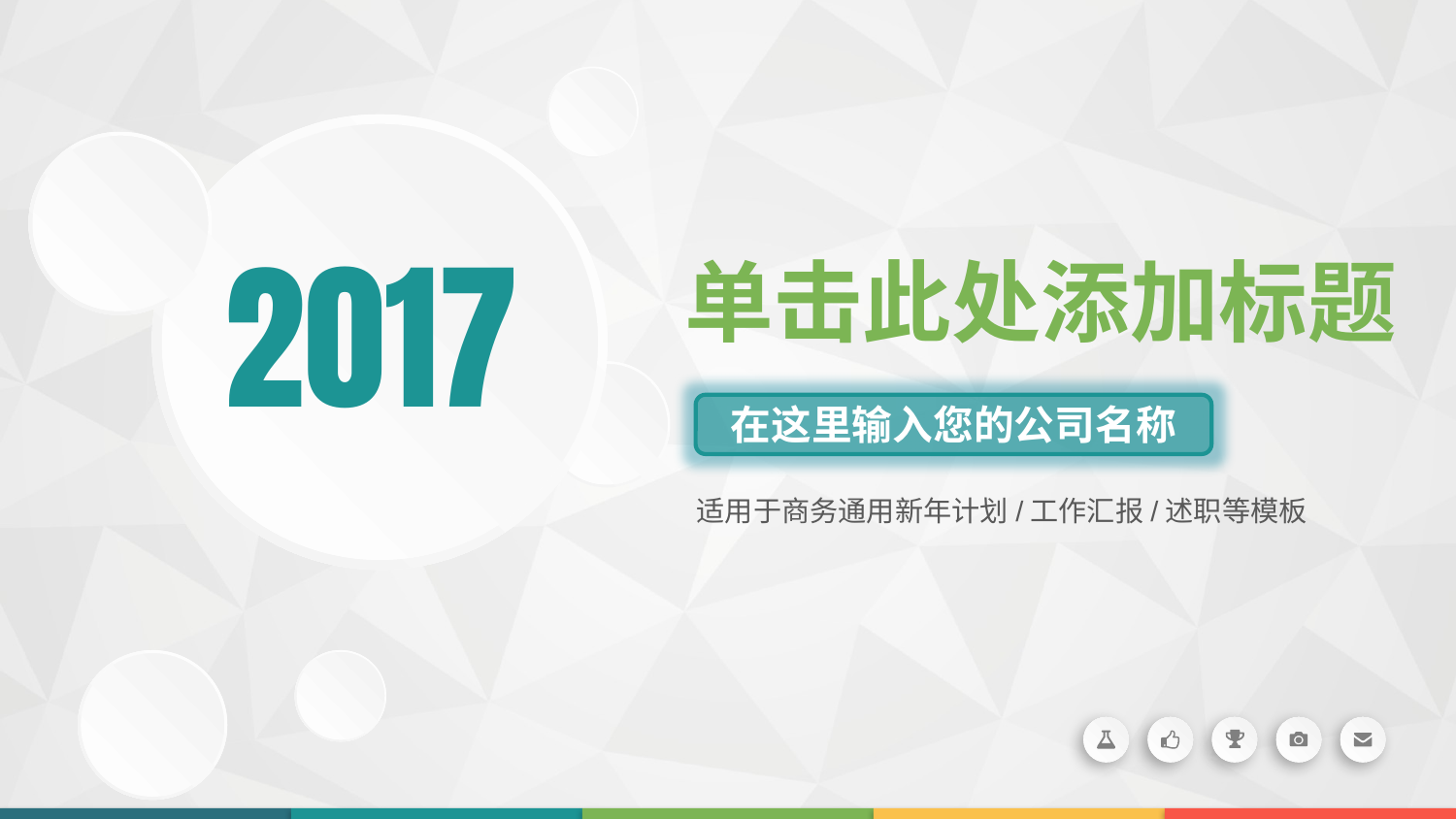

2017
单击此处添加标题

在这里输入您的公司名称
适用于商务通用新年计划/工作汇报/述职等模板